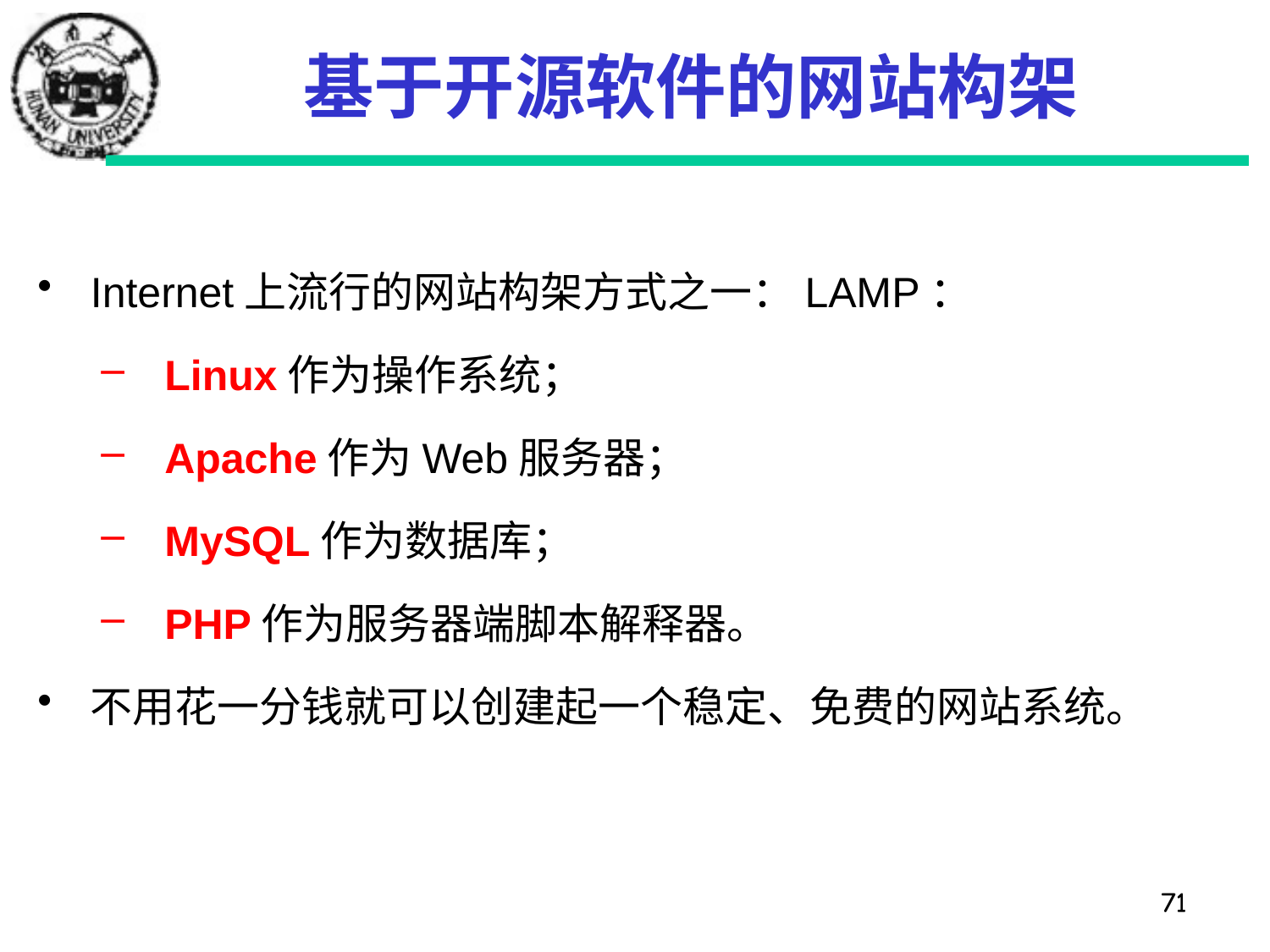

# 基于开源软件的网站构架

Internet上流行的网站构架方式之一：LAMP：
Linux作为操作系统；
Apache作为Web服务器；
MySQL作为数据库；
PHP作为服务器端脚本解释器。
不用花一分钱就可以创建起一个稳定、免费的网站系统。
71